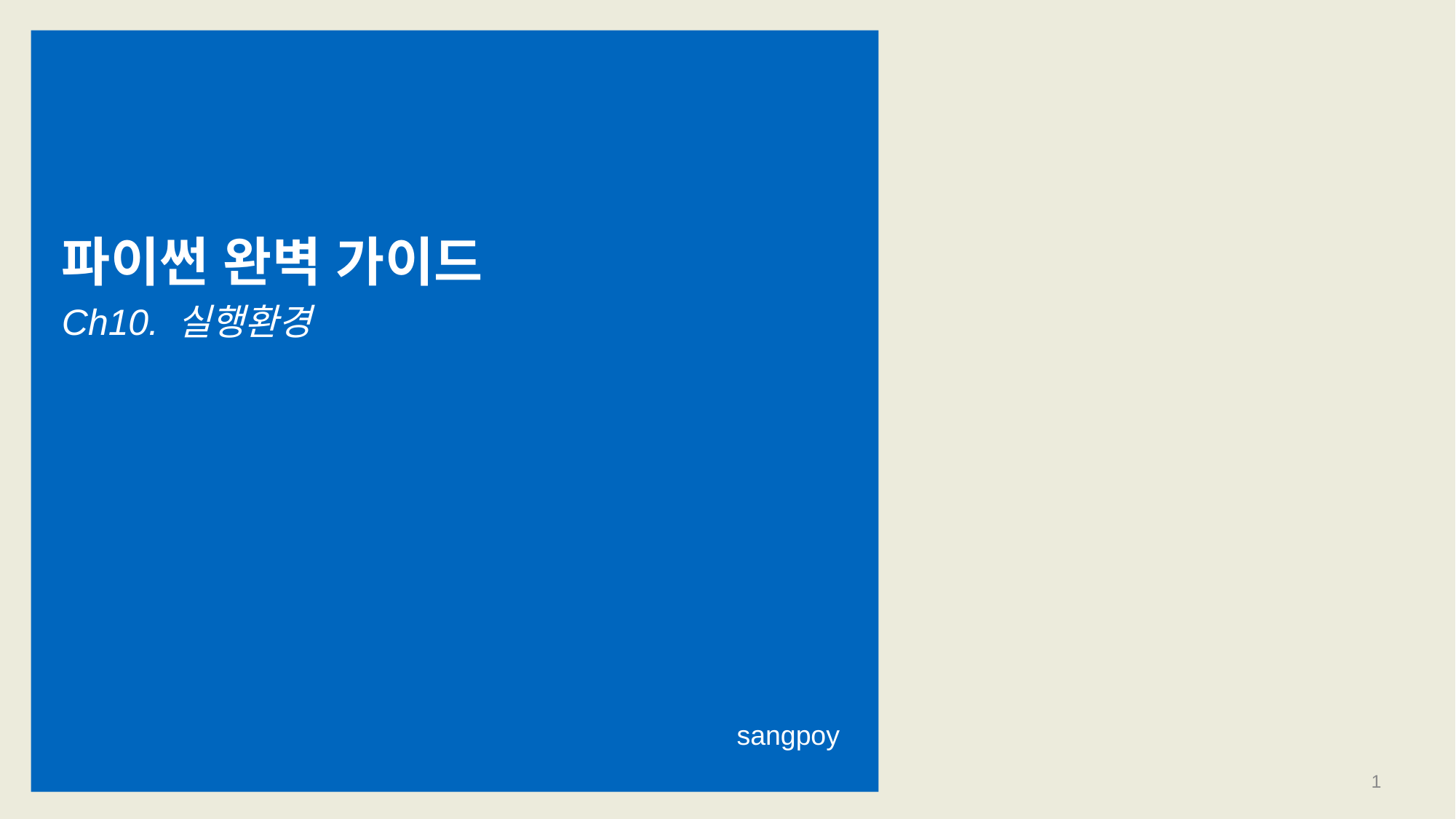

# 파이썬 완벽 가이드
Ch10. 실행환경
sangpoy
1